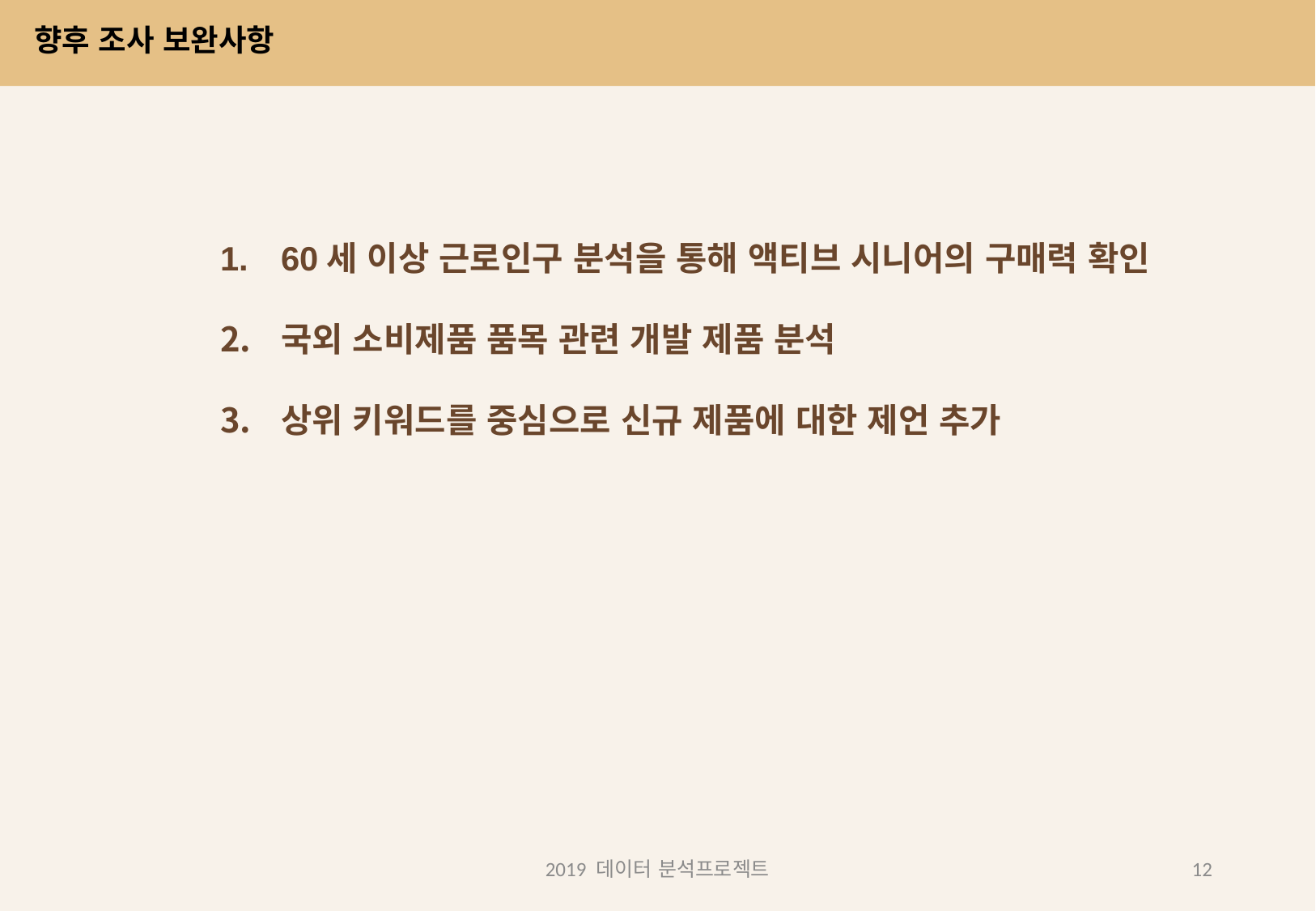

향후 조사 보완사항
60세 이상 근로인구 분석을 통해 액티브 시니어의 구매력 확인
국외 소비제품 품목 관련 개발 제품 분석
상위 키워드를 중심으로 신규 제품에 대한 제언 추가
2019 데이터 분석프로젝트
12